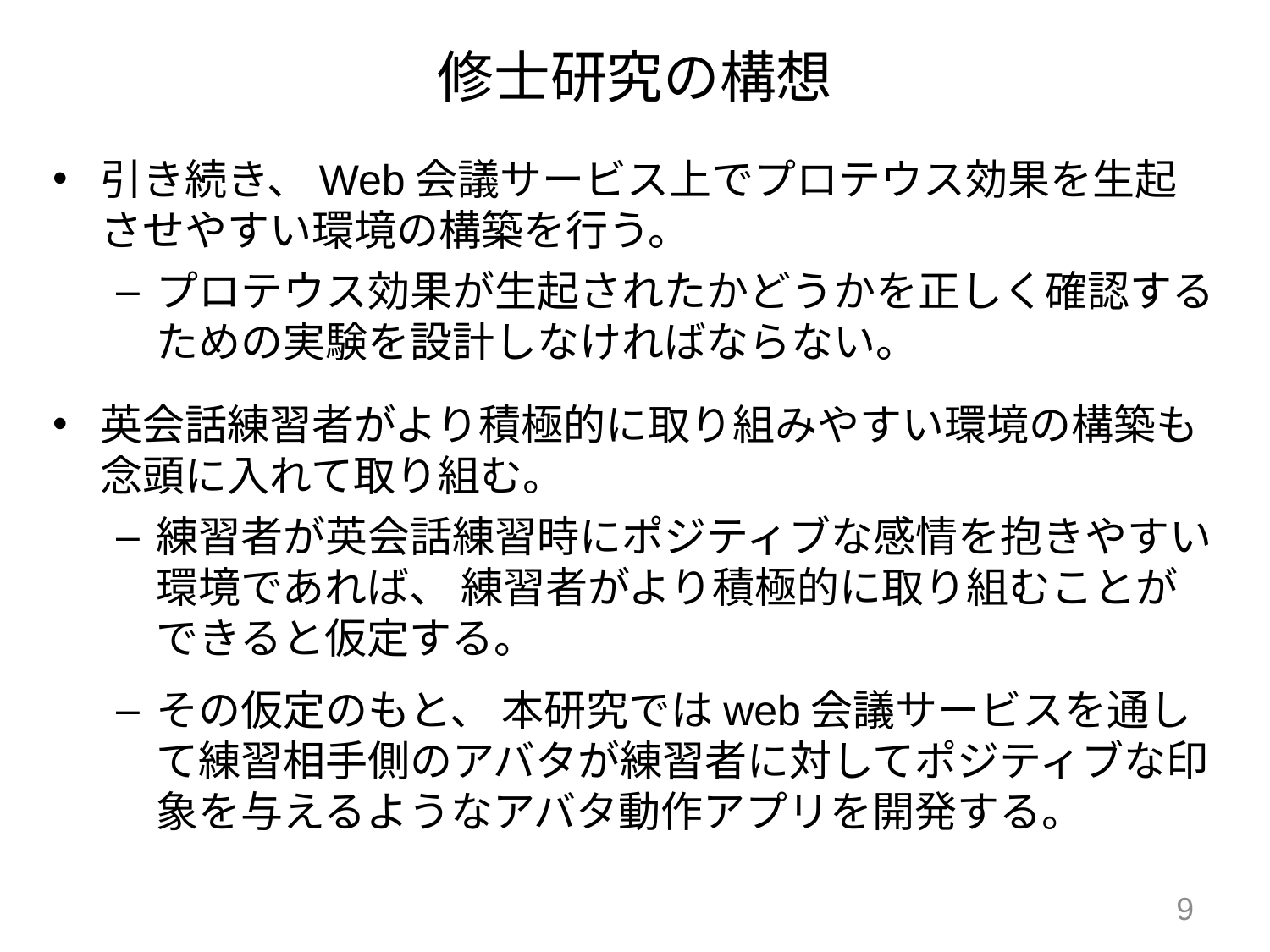

# 修士研究の構想
引き続き、Web会議サービス上でプロテウス効果を生起させやすい環境の構築を行う。
プロテウス効果が生起されたかどうかを正しく確認するための実験を設計しなければならない。
英会話練習者がより積極的に取り組みやすい環境の構築も念頭に入れて取り組む。
練習者が英会話練習時にポジティブな感情を抱きやすい環境であれば、 練習者がより積極的に取り組むことが
できると仮定する。
その仮定のもと、 本研究ではweb会議サービスを通して練習相手側のアバタが練習者に対してポジティブな印象を与えるようなアバタ動作アプリを開発する。
9